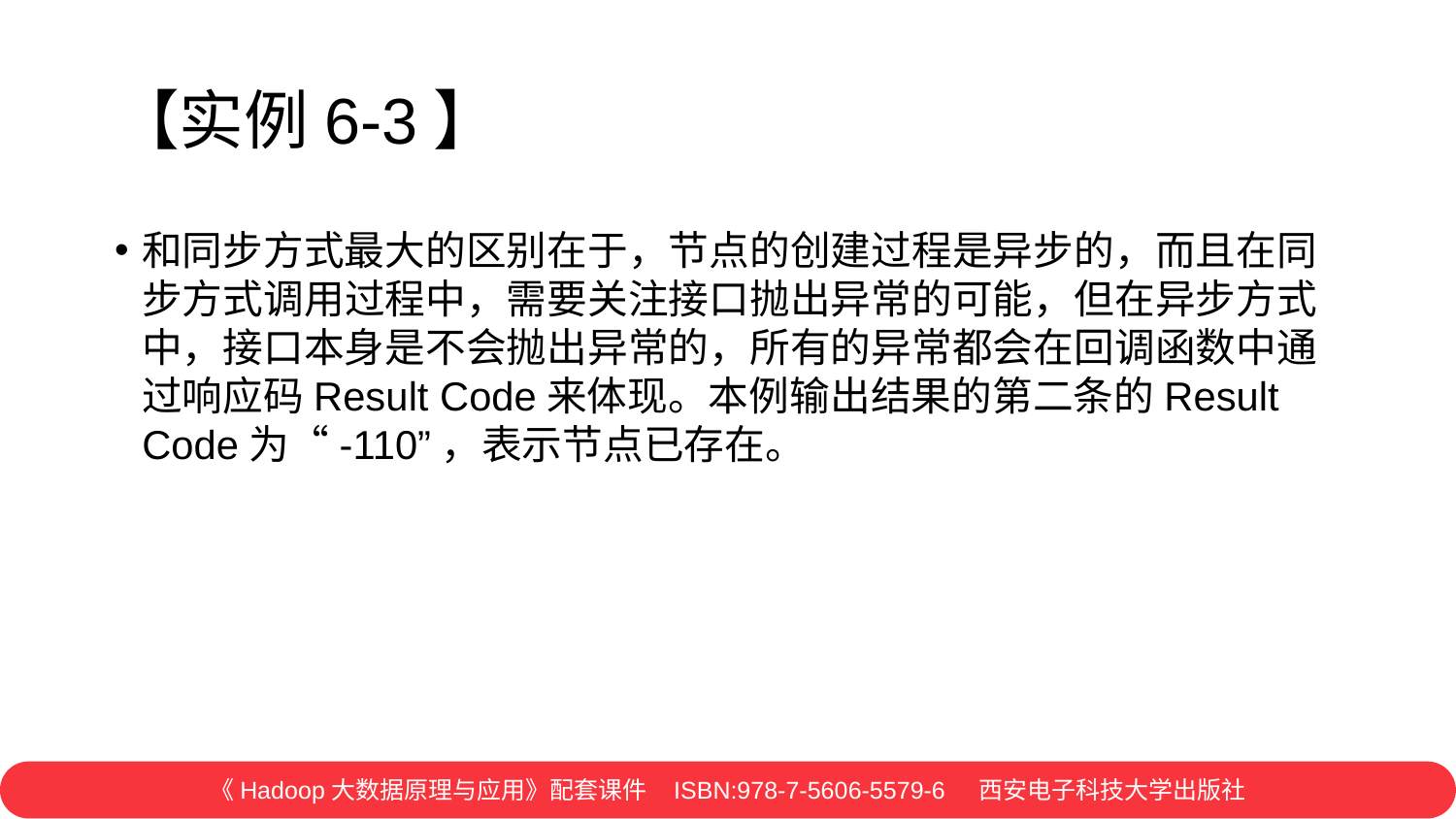

# 【实例6-3】
和同步方式最大的区别在于，节点的创建过程是异步的，而且在同步方式调用过程中，需要关注接口抛出异常的可能，但在异步方式中，接口本身是不会抛出异常的，所有的异常都会在回调函数中通过响应码Result Code来体现。本例输出结果的第二条的Result Code为“-110”，表示节点已存在。